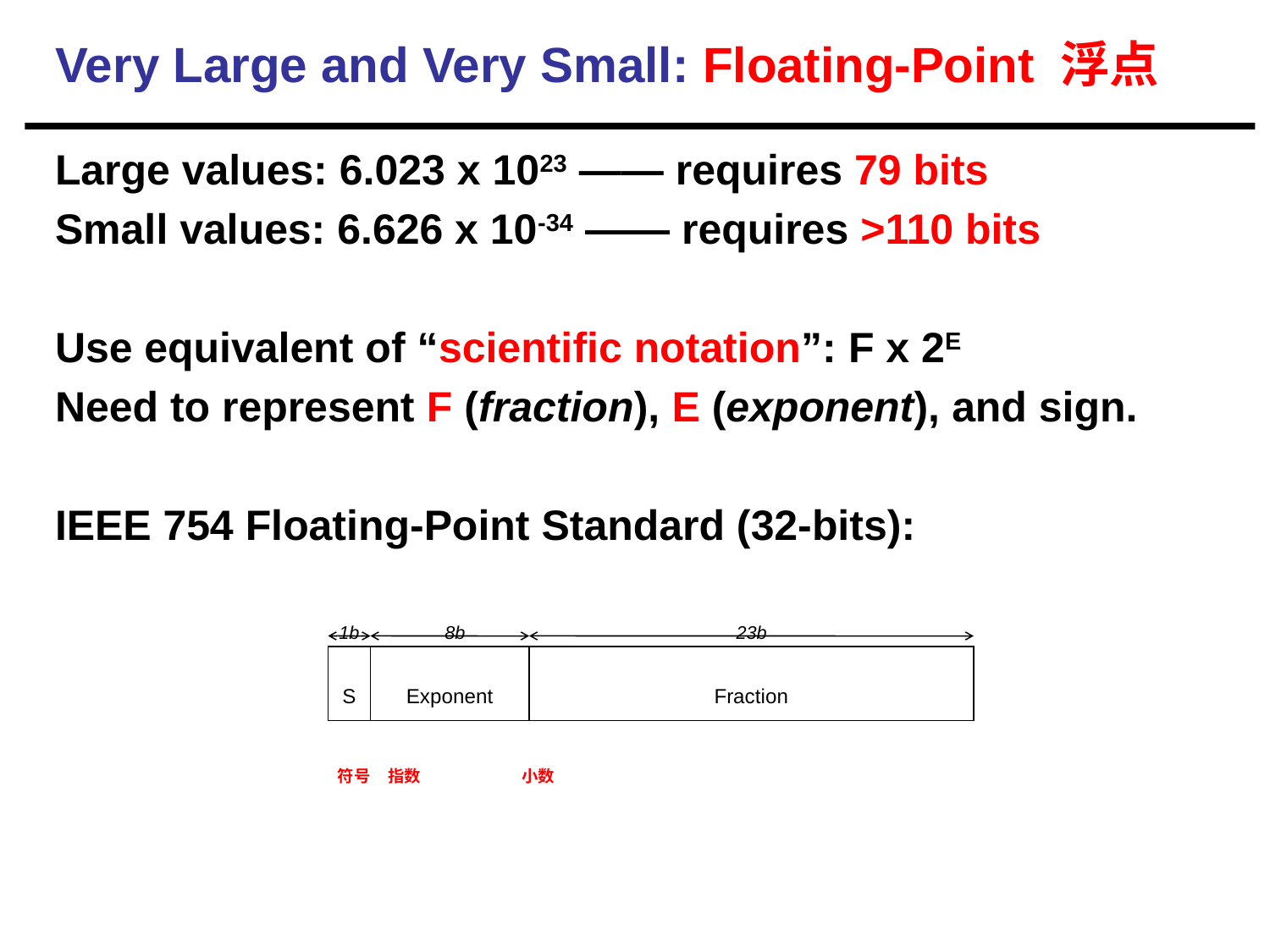

Very Large and Very Small: Floating-Point 浮点
Large values: 6.023 x 1023 ―― requires 79 bits
Small values: 6.626 x 10-34 ―― requires >110 bits

Use equivalent of “scientific notation”: F x 2E
Need to represent F (fraction), E (exponent), and sign.

IEEE 754 Floating-Point Standard (32-bits):
1b
8b
23b

S
Exponent
Fraction
 符号     指数                            小数